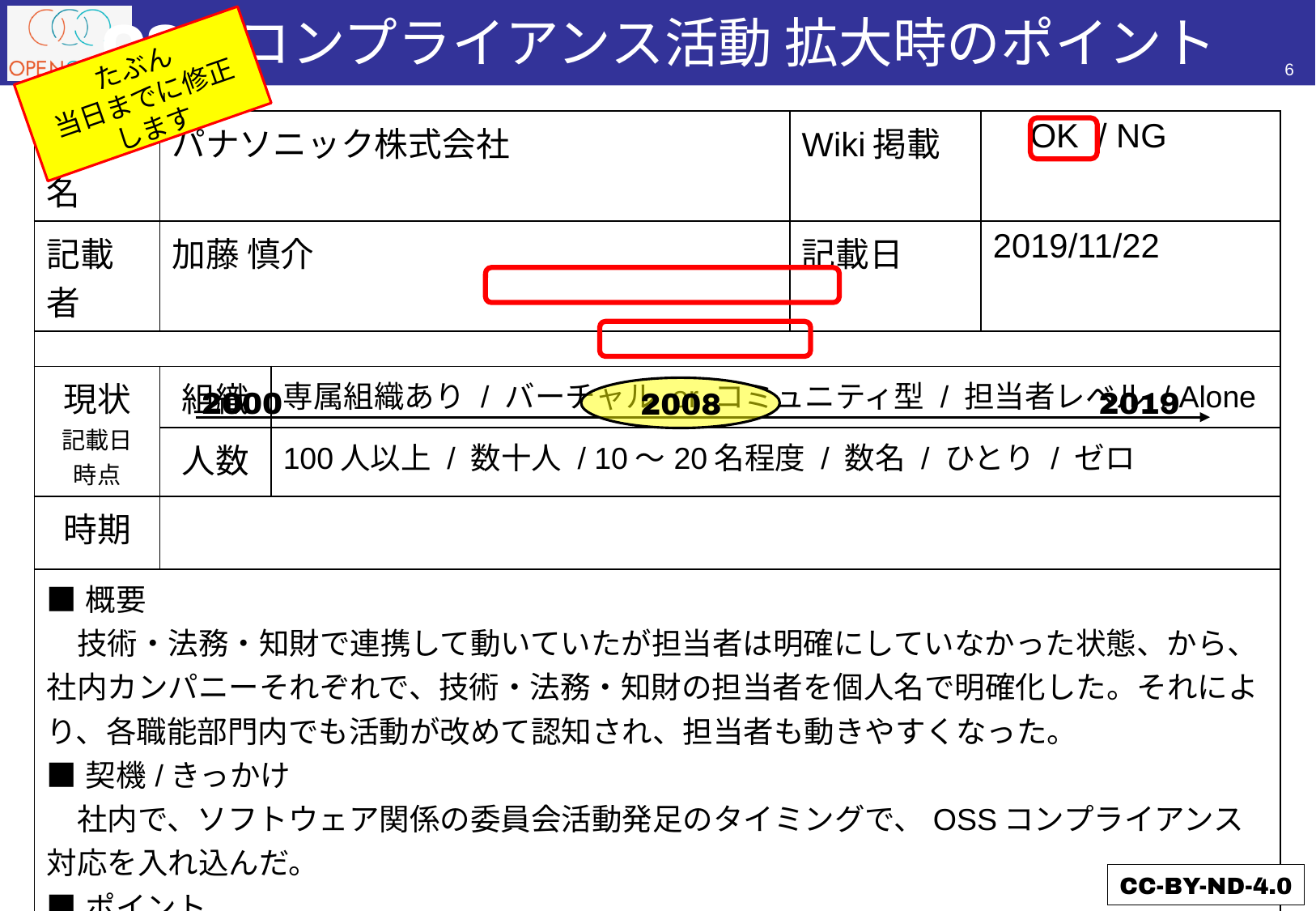

# OSSコンプライアンス活動 拡大時のポイント
たぶん
当日までに修正します
6
| 会社名 | パナソニック株式会社 |  | Wiki掲載 | OK / NG |
| --- | --- | --- | --- | --- |
| 記載者 | 加藤 慎介 |  | 記載日 | 2019/11/22 |
|  |  |  |  |  |
| 現状 記載日 時点 | 組織 | 専属組織あり / バーチャル or コミュニティ型 / 担当者レベル / Alone |  |  |
|  | 人数 | 100人以上 / 数十人 / 10～20名程度 / 数名 / ひとり / ゼロ |  |  |
| 時期 |  |  |  |  |
| ■概要 　技術・法務・知財で連携して動いていたが担当者は明確にしていなかった状態、から、社内カンパニーそれぞれで、技術・法務・知財の担当者を個人名で明確化した。それにより、各職能部門内でも活動が改めて認知され、担当者も動きやすくなった。 ■契機/きっかけ 　社内で、ソフトウェア関係の委員会活動発足のタイミングで、OSSコンプライアンス対応を入れ込んだ。 ■ポイント 　OSSコンプライアンスのみを目的とせず、大きなスキームにOSS関係を入れ込んで、その後、育てるという作戦。反省点としては、その後、継続性への注力を怠ったこと。HQでの旗印/旗振りが弱くなると、活動は継続も、「改善・発展」がなくなりがち。(活動や人員の更新・メンテや、定期的な経営層への報告、は継続必要) |  |  |  |  |

2000

2019
2008
CC-BY-ND-4.0